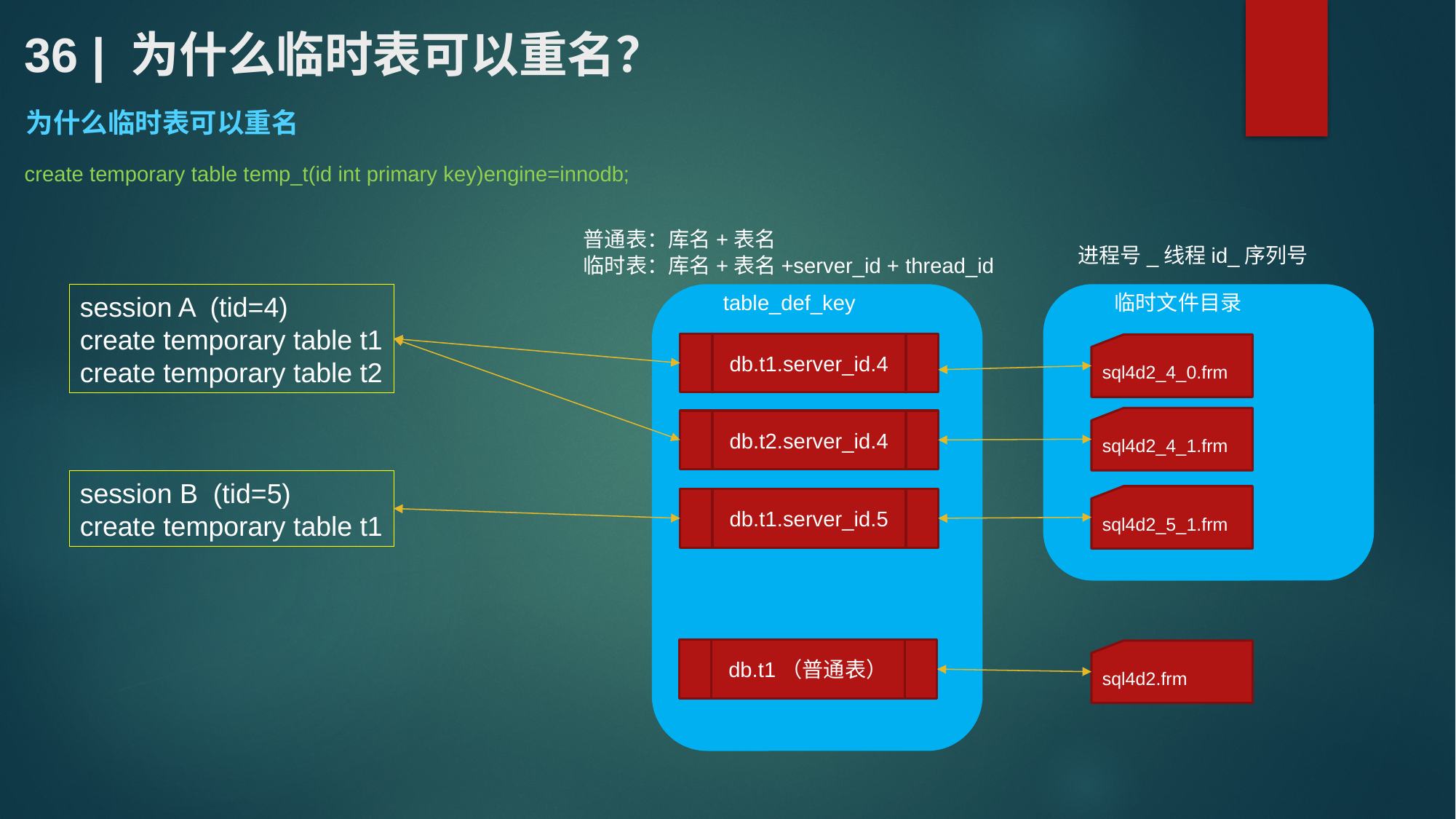

# 36 | 为什么临时表可以重名？
为什么临时表可以重名
create temporary table temp_t(id int primary key)engine=innodb;
普通表：库名+表名
临时表：库名+表名+server_id + thread_id
进程号_线程id_序列号
session A  (tid=4)
create temporary table t1
create temporary table t2

table_def_key

临时文件目录
db.t1.server_id.4
sql4d2_4_0.frm
sql4d2_4_1.frm
db.t2.server_id.4
session B  (tid=5)
create temporary table t1
sql4d2_5_1.frm
db.t1.server_id.5
db.t1（普通表）
sql4d2.frm